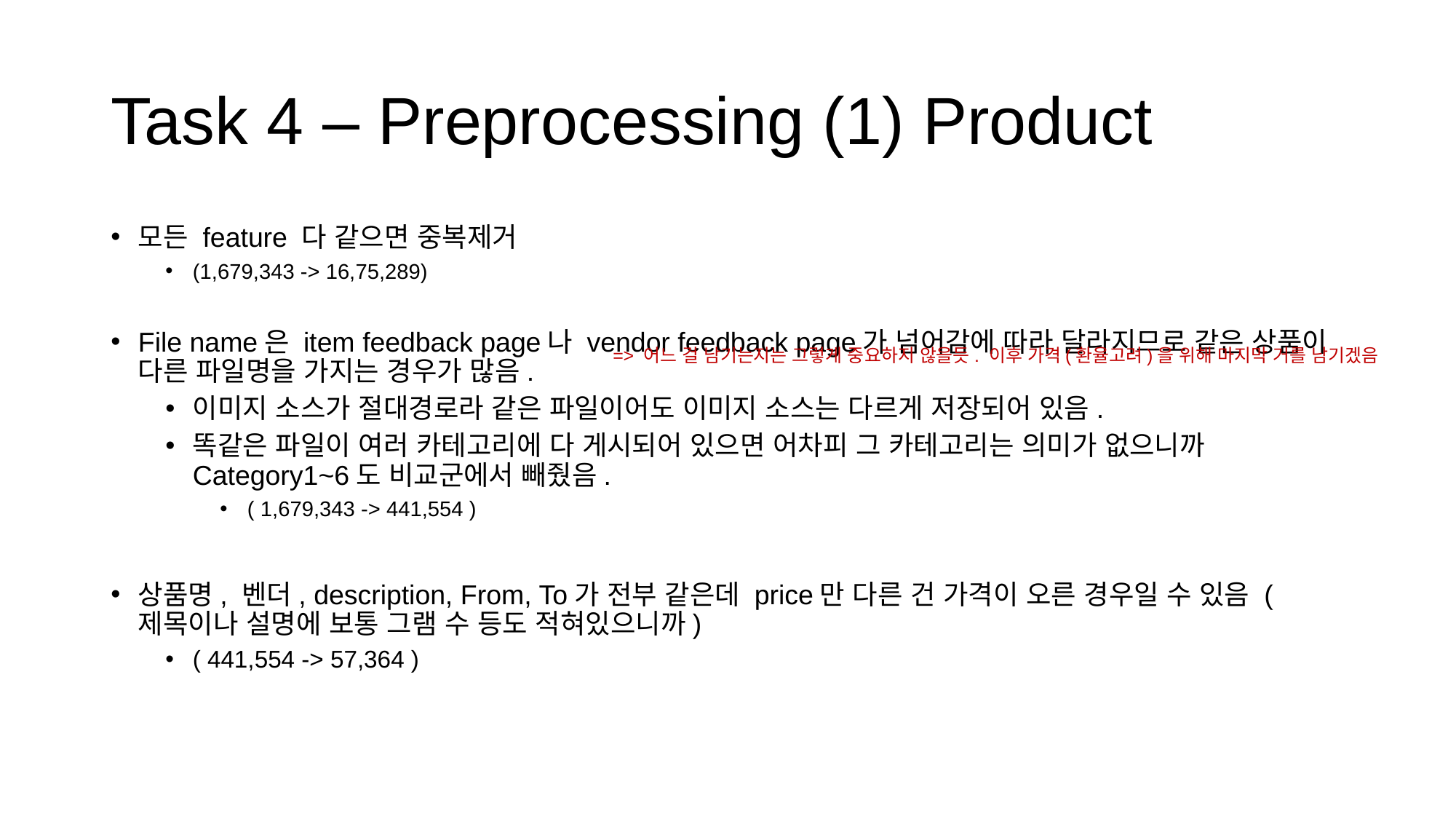

# Task 4 – Preprocessing (1) Product
모든 feature 다 같으면 중복제거
(1,679,343 -> 16,75,289)

File name은 item feedback page나 vendor feedback page가 넘어감에 따라 달라지므로 같은 상품이 다른 파일명을 가지는 경우가 많음.
이미지 소스가 절대경로라 같은 파일이어도 이미지 소스는 다르게 저장되어 있음.
똑같은 파일이 여러 카테고리에 다 게시되어 있으면 어차피 그 카테고리는 의미가 없으니까 Category1~6도 비교군에서 빼줬음.
( 1,679,343 -> 441,554 )

상품명, 벤더, description, From, To가 전부 같은데 price만 다른 건 가격이 오른 경우일 수 있음 (제목이나 설명에 보통 그램 수 등도 적혀있으니까)
( 441,554 -> 57,364 )
=> 어느 걸 남기는지는 그렇게 중요하지 않을듯. 이후 가격(환율고려)을 위해 마지막 거를 남기겠음